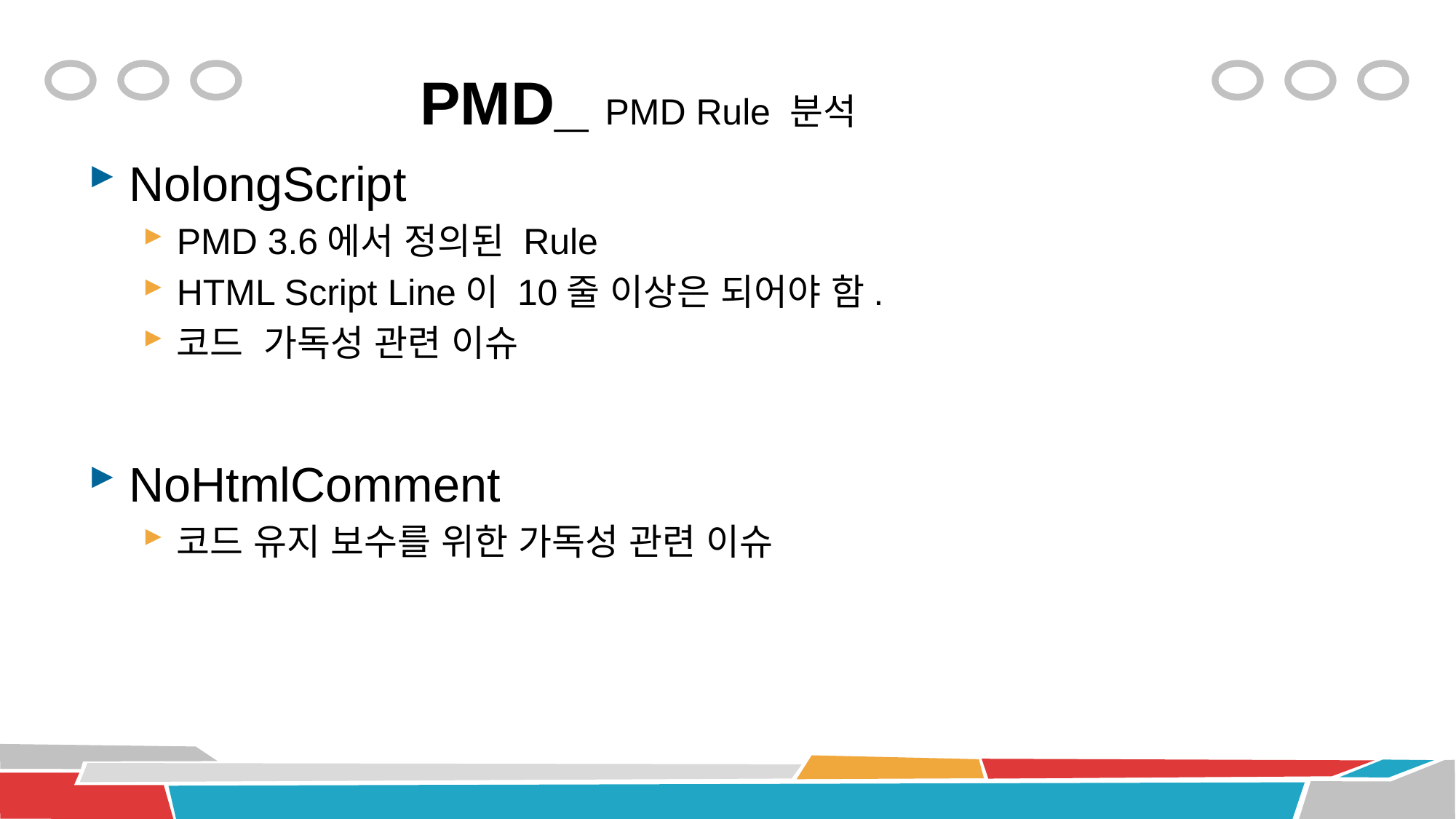

# PMD_ PMD Rule 분석
NolongScript
PMD 3.6에서 정의된 Rule
HTML Script Line이 10줄 이상은 되어야 함.
코드  가독성 관련 이슈

NoHtmlComment
코드 유지 보수를 위한 가독성 관련 이슈